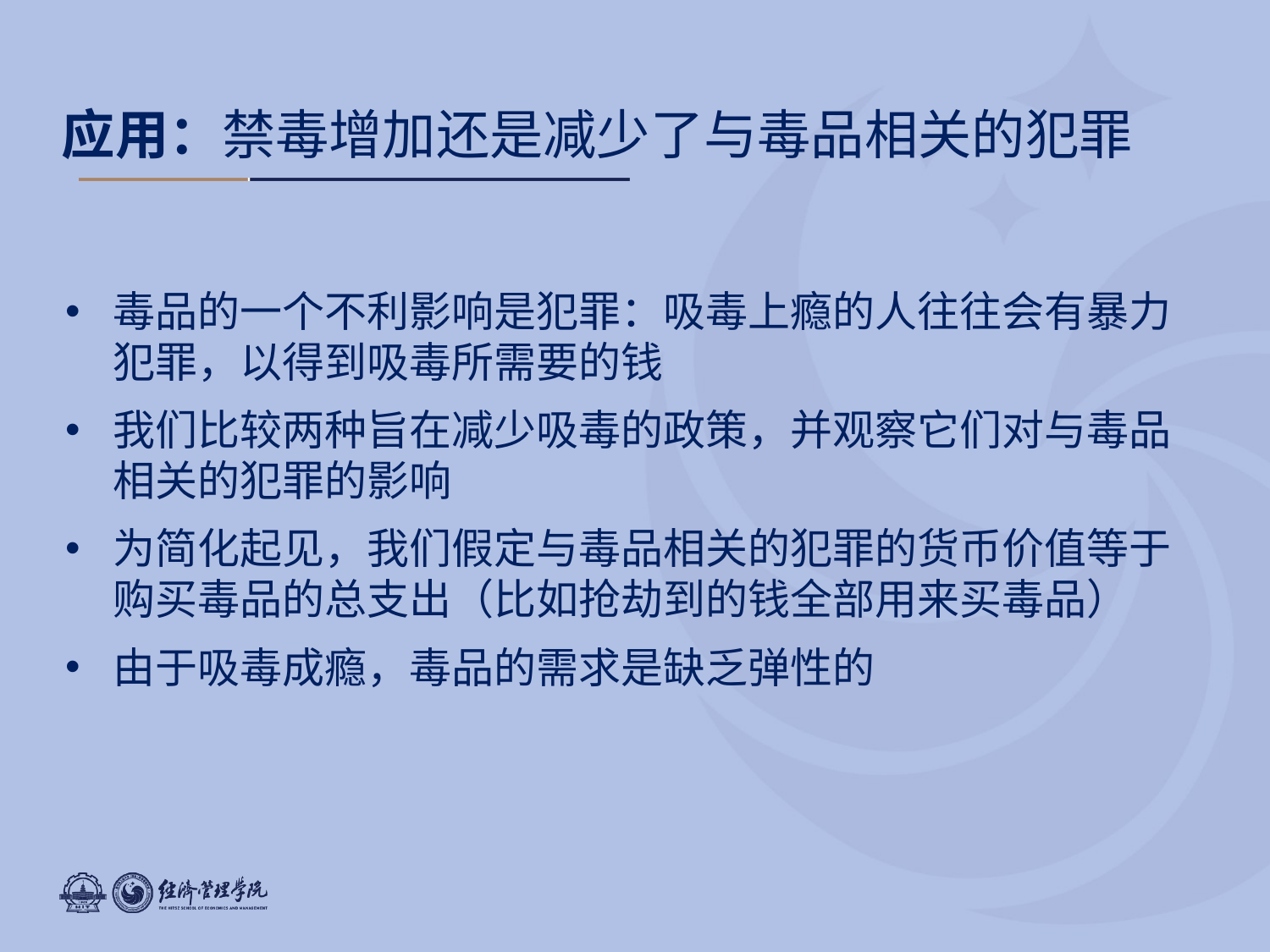

0
应用：禁毒增加还是减少了与毒品相关的犯罪
毒品的一个不利影响是犯罪：吸毒上瘾的人往往会有暴力犯罪，以得到吸毒所需要的钱
我们比较两种旨在减少吸毒的政策，并观察它们对与毒品相关的犯罪的影响
为简化起见，我们假定与毒品相关的犯罪的货币价值等于购买毒品的总支出（比如抢劫到的钱全部用来买毒品）
由于吸毒成瘾，毒品的需求是缺乏弹性的